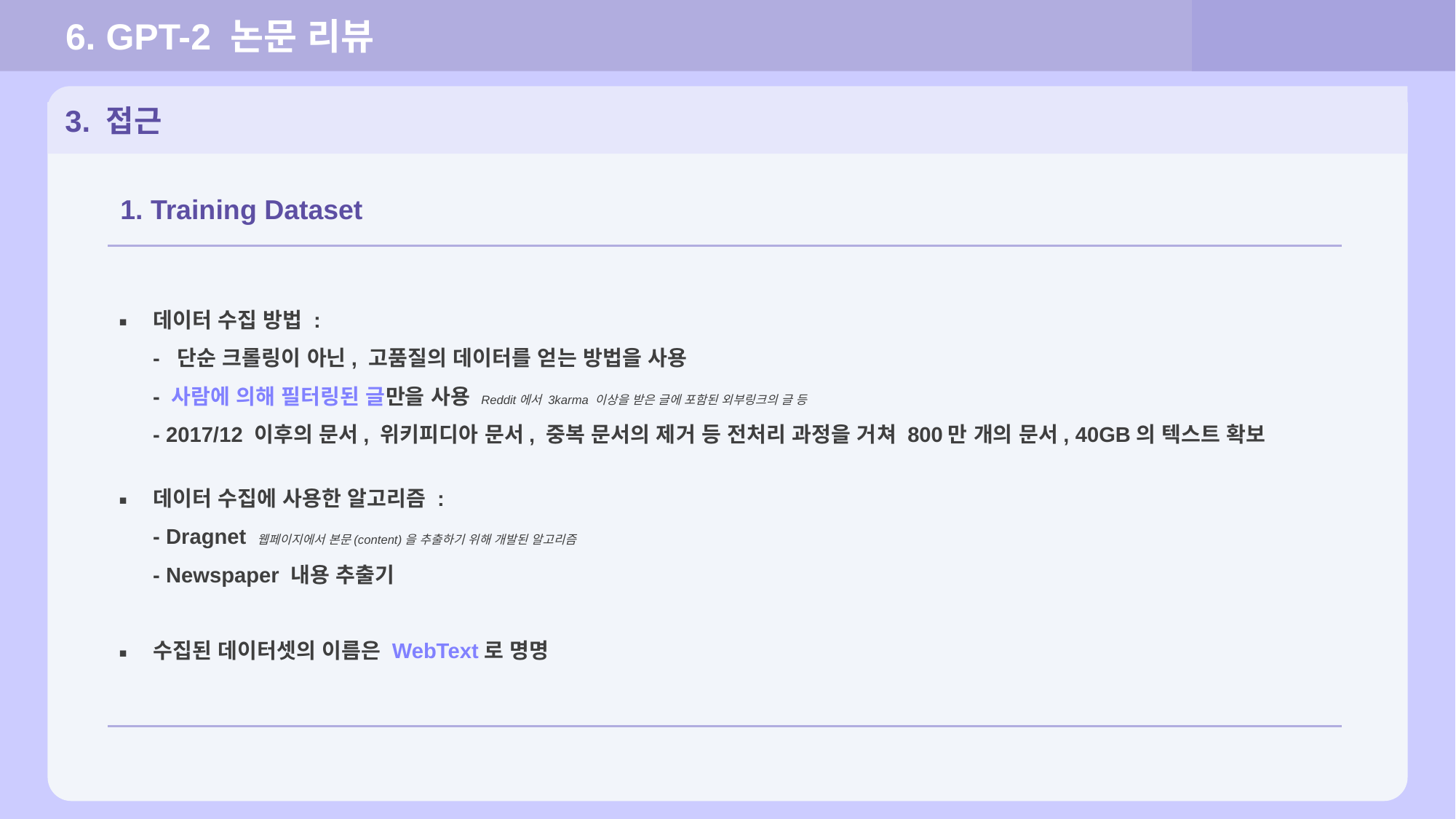

6. GPT-2 논문 리뷰

3. 접근

1. Training Dataset
데이터 수집 방법 :
-  단순 크롤링이 아닌, 고품질의 데이터를 얻는 방법을 사용
- 사람에 의해 필터링된 글만을 사용 Reddit에서 3karma 이상을 받은 글에 포함된 외부링크의 글 등
- 2017/12 이후의 문서, 위키피디아 문서, 중복 문서의 제거 등 전처리 과정을 거쳐 800만 개의 문서, 40GB의 텍스트 확보
데이터 수집에 사용한 알고리즘 :
- Dragnet 웹페이지에서 본문(content)을 추출하기 위해 개발된 알고리즘
- Newspaper 내용 추출기
수집된 데이터셋의 이름은 WebText로 명명